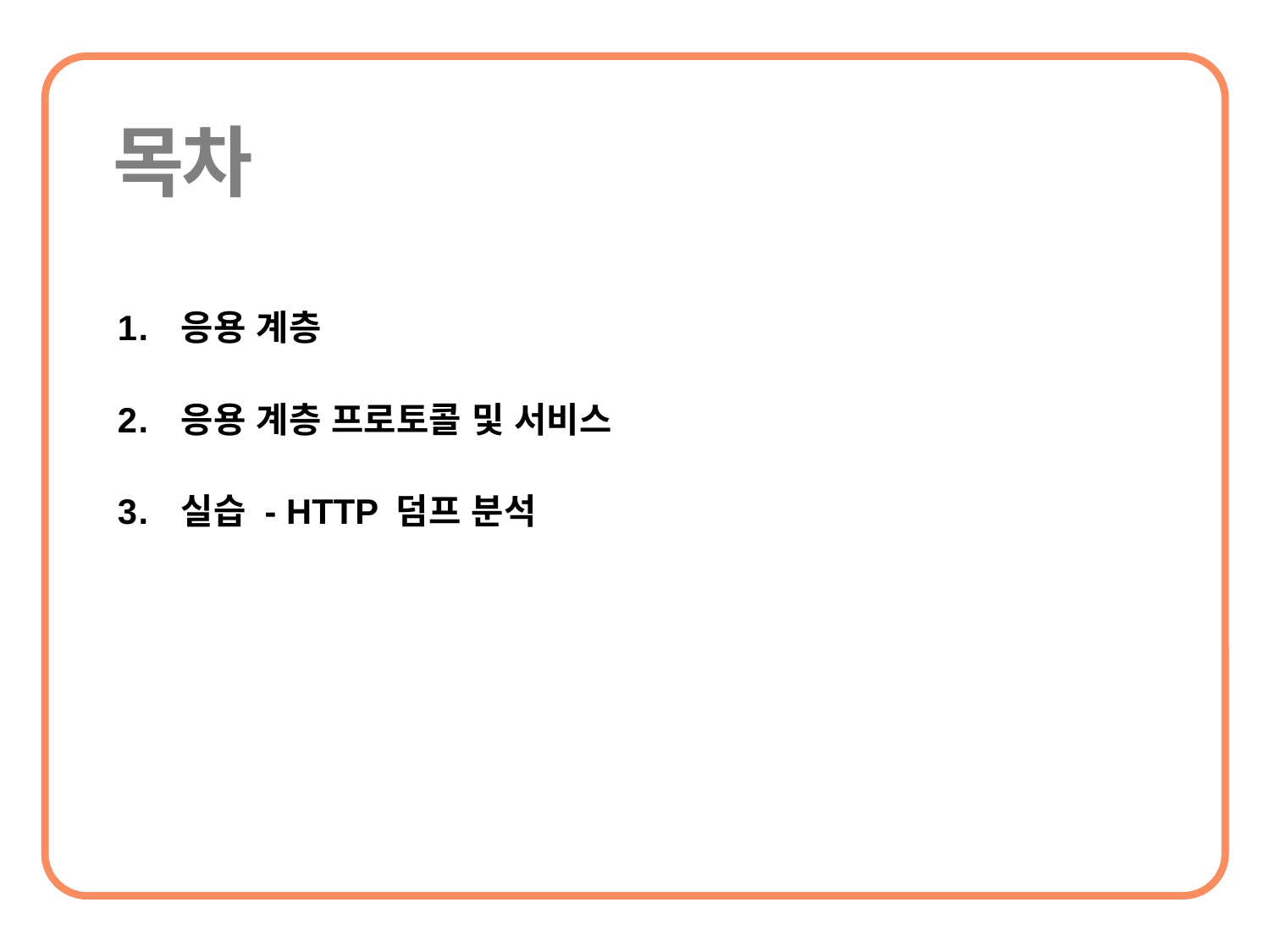

응용 계층
응용 계층 프로토콜 및 서비스
실습 - HTTP 덤프 분석